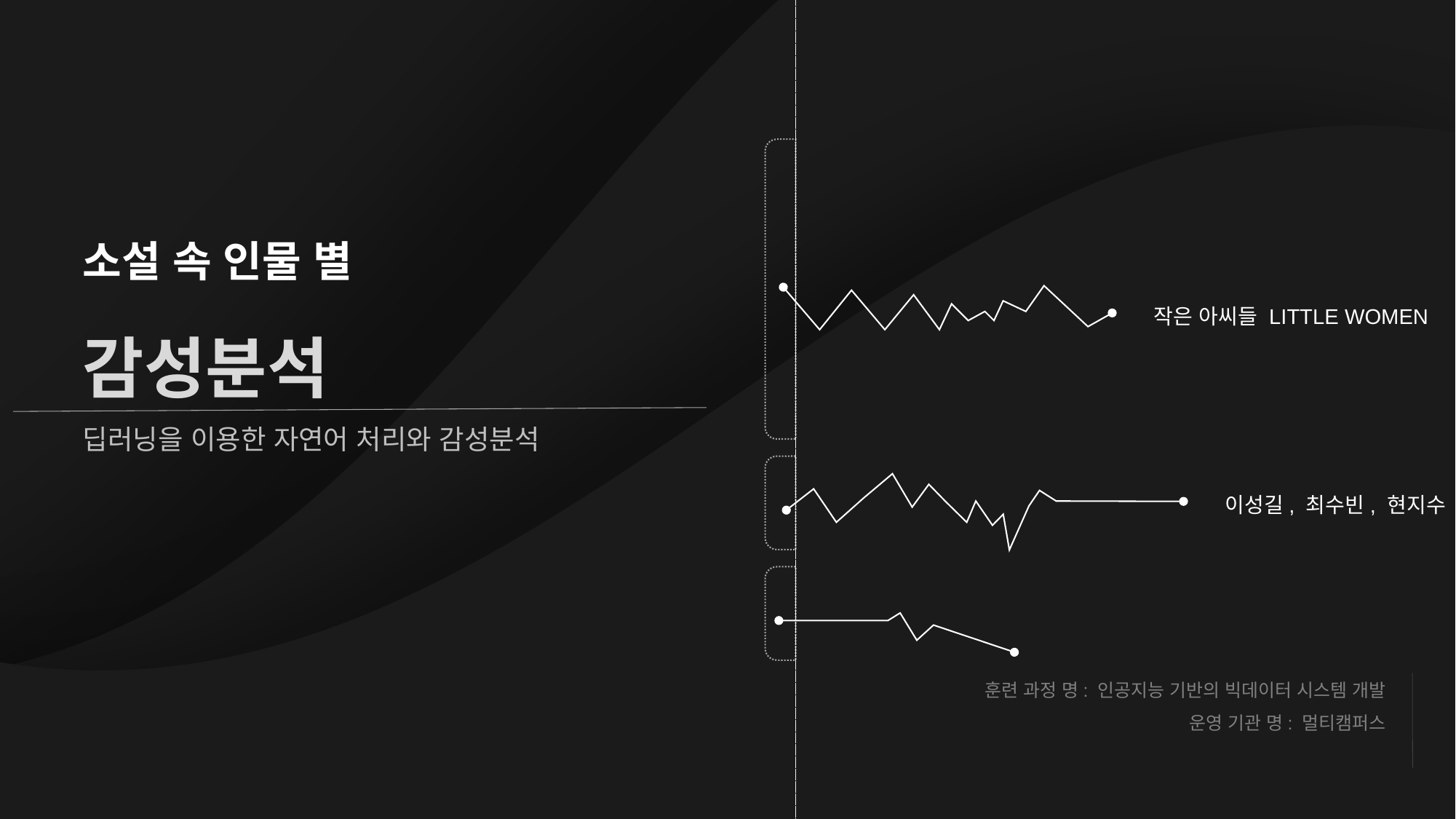

소설 속 인물 별
감성분석
딥러닝을 이용한 자연어 처리와 감성분석

작은 아씨들 LITTLE WOMEN

이성길, 최수빈, 현지수

훈련 과정 명: 인공지능 기반의 빅데이터 시스템 개발
운영 기관 명: 멀티캠퍼스